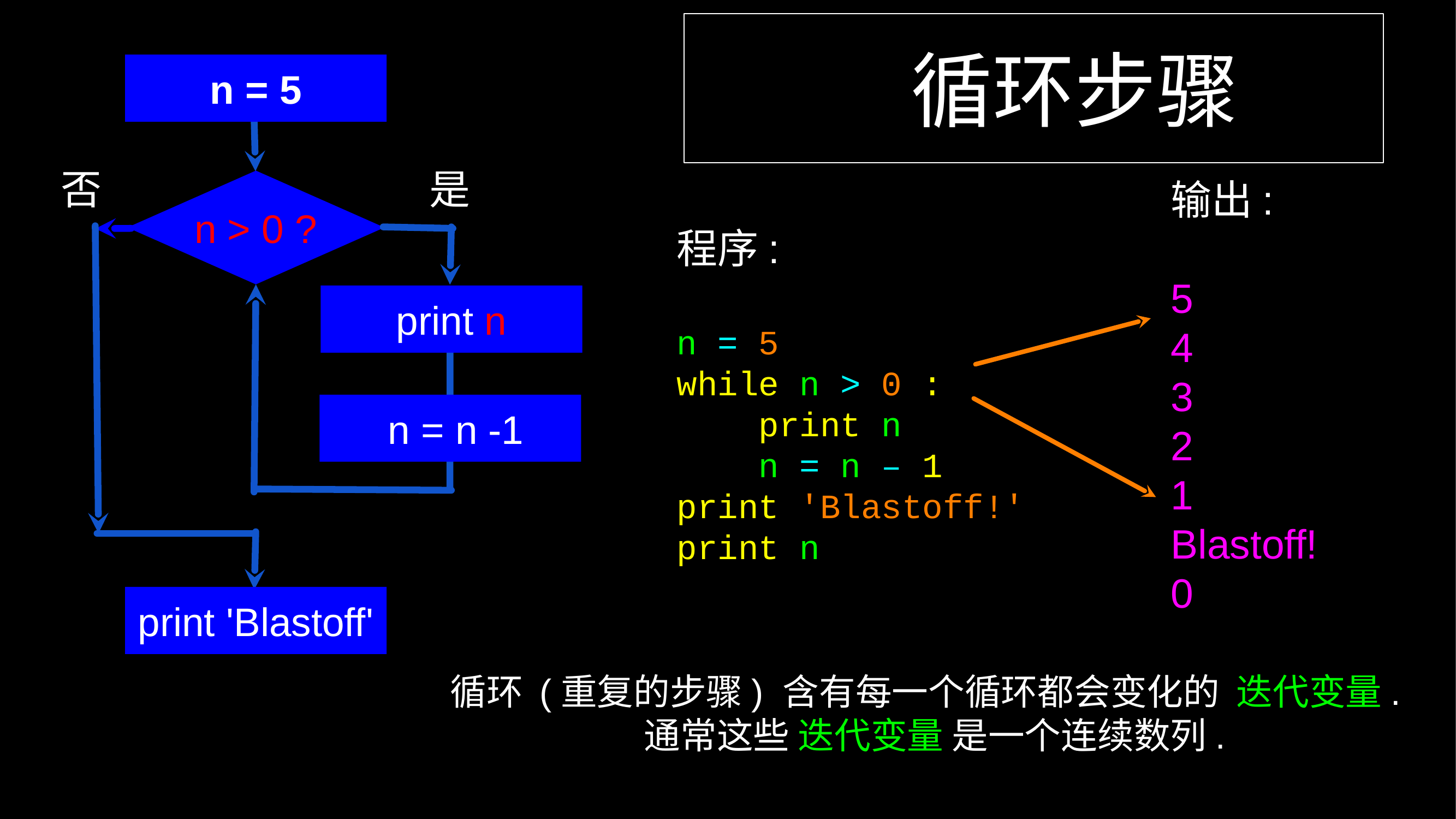

# 重循环步骤
n = 5
否
是
n > 0 ?
输出:

5
4
3
2
1
Blastoff!
0
程序:

n = 5
while n > 0 :
    print n
    n = n – 1
print 'Blastoff!'
print n
print n
 n = n -1
print 'Blastoff'
循环 (重复的步骤) 含有每一个循环都会变化的  迭代变量.  通常这些 迭代变量 是一个连续数列.